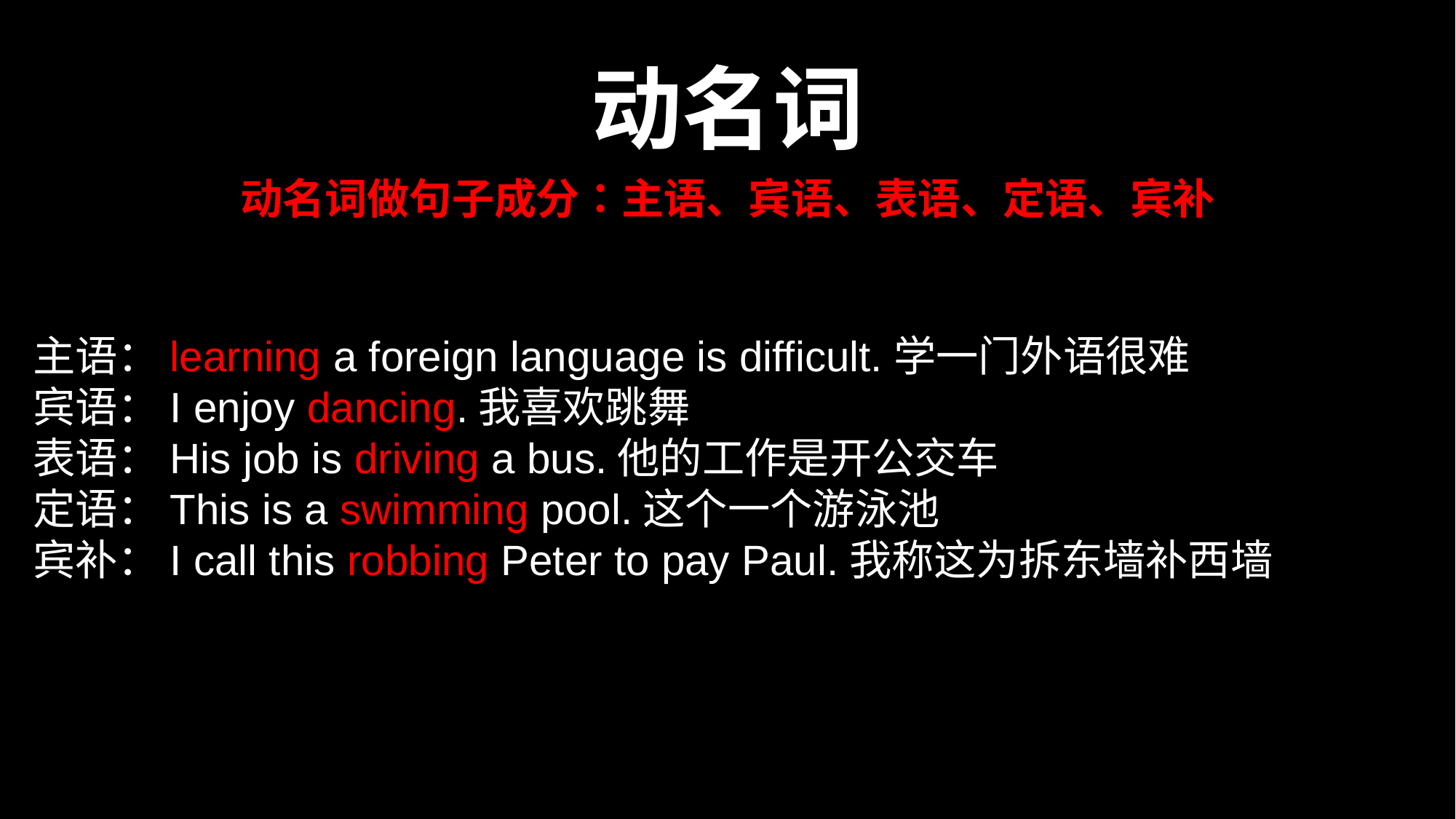

动名词
动名词做句子成分：主语、宾语、表语、定语、宾补
主语：learning a foreign language is difficult.学一门外语很难
宾语：I enjoy dancing.我喜欢跳舞
表语：His job is driving a bus.他的工作是开公交车
定语：This is a swimming pool.这个一个游泳池
宾补：I call this robbing Peter to pay Paul.我称这为拆东墙补西墙